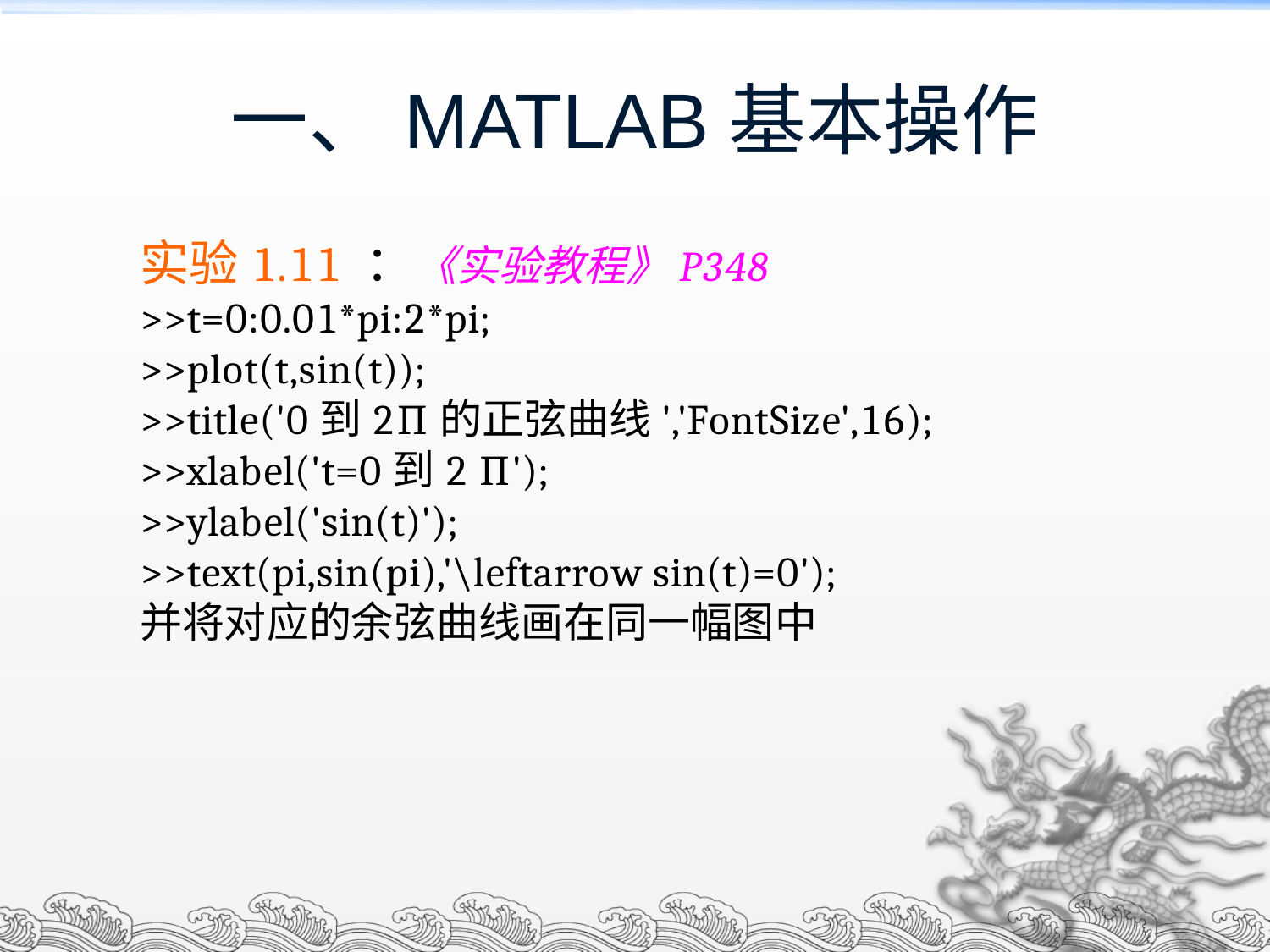

一、MATLAB基本操作
实验1.11 ：《实验教程》P348
>>t=0:0.01*pi:2*pi;
>>plot(t,sin(t));
>>title('0到2∏的正弦曲线','FontSize',16);
>>xlabel('t=0到2 ∏');
>>ylabel('sin(t)');
>>text(pi,sin(pi),'\leftarrow sin(t)=0');
并将对应的余弦曲线画在同一幅图中